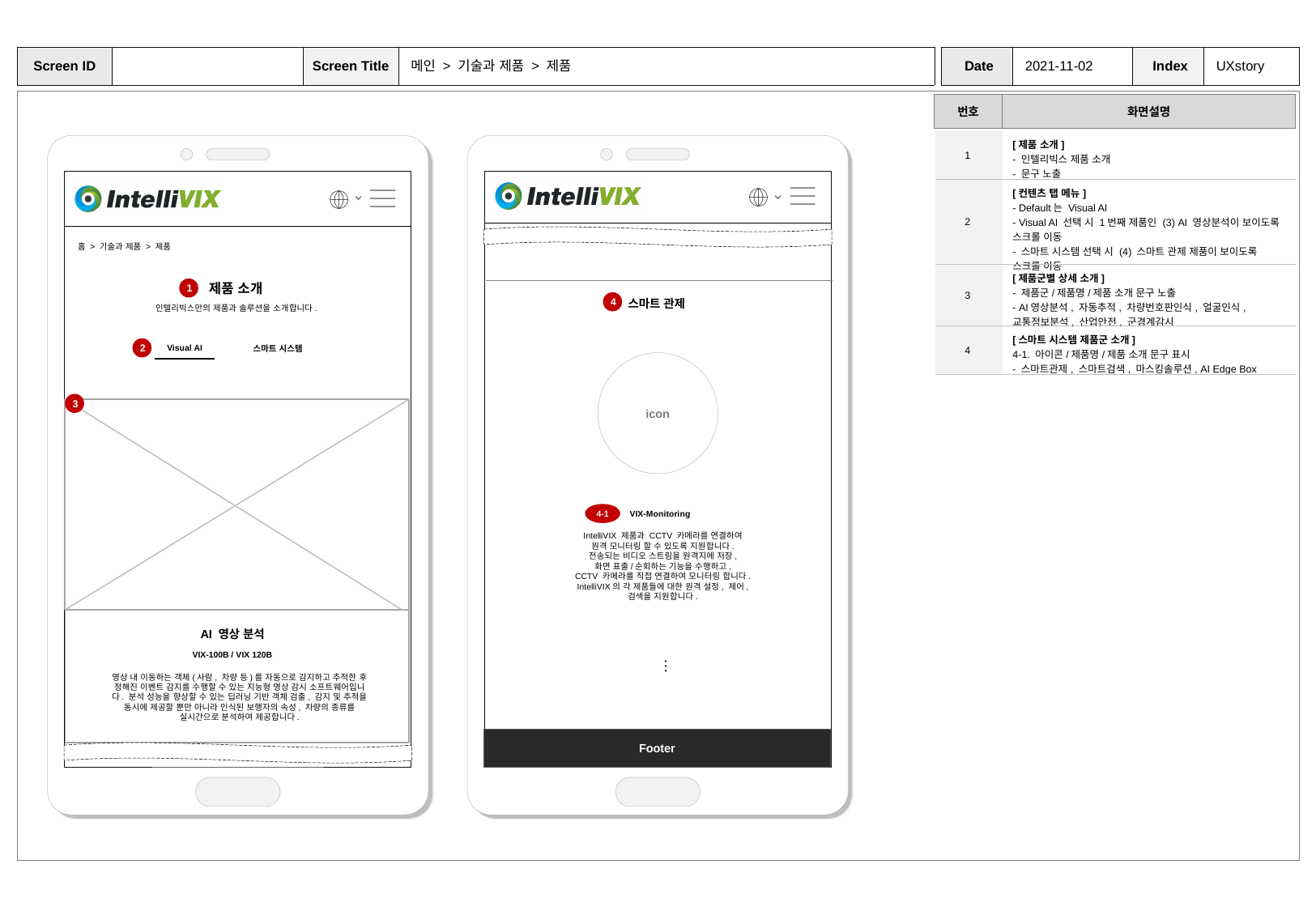

메인 > 기술과 제품 > 제품
2021-11-02
UXstory
| 1 | [제품 소개] - 인텔리빅스 제품 소개 - 문구 노출 |
| --- | --- |
| 2 | [컨텐츠 탭 메뉴] - Default는 Visual AI - Visual AI 선택 시 1번째 제품인 (3) AI 영상분석이 보이도록 스크롤 이동 - 스마트 시스템 선택 시 (4) 스마트 관제 제품이 보이도록 스크롤 이동 |
| 3 | [제품군별 상세 소개] - 제품군/제품명/제품 소개 문구 노출 - AI영상분석, 자동추적, 차량번호판인식, 얼굴인식, 교통정보분석, 산업안전, 군경계감시 |
| 4 | [스마트 시스템 제품군 소개] 4-1. 아이콘/제품명/제품 소개 문구 표시 - 스마트관제, 스마트검색, 마스킹솔루션, AI Edge Box |

홈 > 기술과 제품 > 제품
제품 소개
1
스마트 관제
4
인텔리빅스만의 제품과 솔루션을 소개합니다.
Visual AI
스마트 시스템
2
icon
3

VIX-Monitoring
4-1
IntelliVIX 제품과 CCTV 카메라를 연결하여
원격 모니터링 할 수 있도록 지원합니다.
전송되는 비디오 스트림을 원격지에 저장,
화면 표출/순회하는 기능을 수행하고,
CCTV 카메라를 직접 연결하여 모니터링 합니다.
IntelliVIX의 각 제품들에 대한 원격 설정, 제어,
검색을 지원합니다.

AI 영상 분석
VIX-100B / VIX 120B
…
영상 내 이동하는 객체(사람, 차량 등)를 자동으로 감지하고 추적한 후 정해진 이벤트 감지를 수행할 수 있는 지능형 영상 감시 소프트웨어입니다. 분석 성능을 향상할 수 있는 딥러닝 기반 객체 검출, 감지 및 추적을 동시에 제공할 뿐만 아니라 인식된 보행자의 속성, 차량의 종류를 실시간으로 분석하여 제공합니다.
Footer